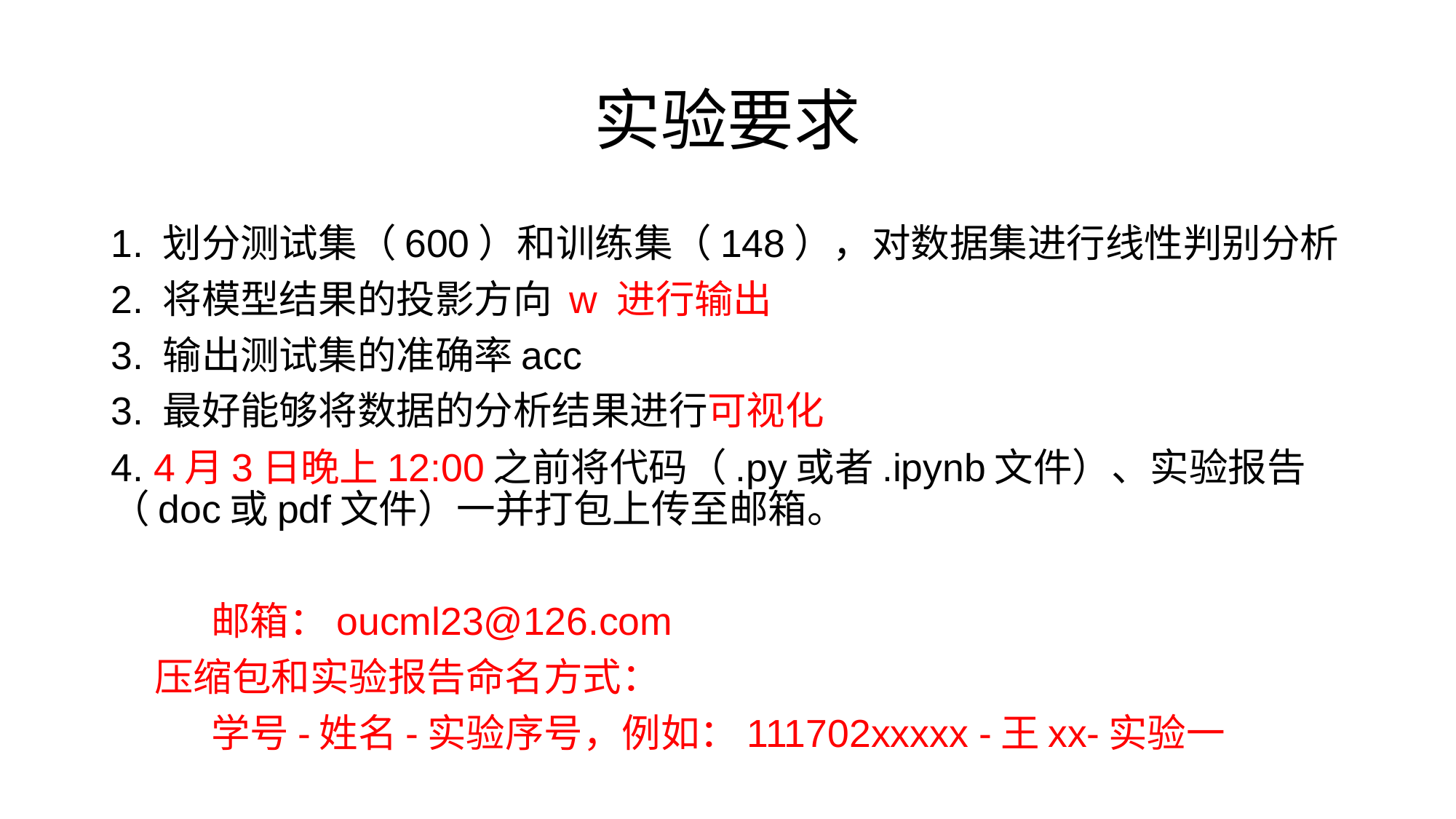

# 实验要求
1. 划分测试集（600）和训练集（148），对数据集进行线性判别分析
2. 将模型结果的投影方向 w 进行输出
3. 输出测试集的准确率acc
3. 最好能够将数据的分析结果进行可视化
4. 4月3日晚上12:00之前将代码（.py或者.ipynb文件）、实验报告（doc或pdf文件）一并打包上传至邮箱。

	邮箱：oucml23@126.com
    压缩包和实验报告命名方式：
	学号-姓名-实验序号，例如：111702xxxxx -王xx-实验一